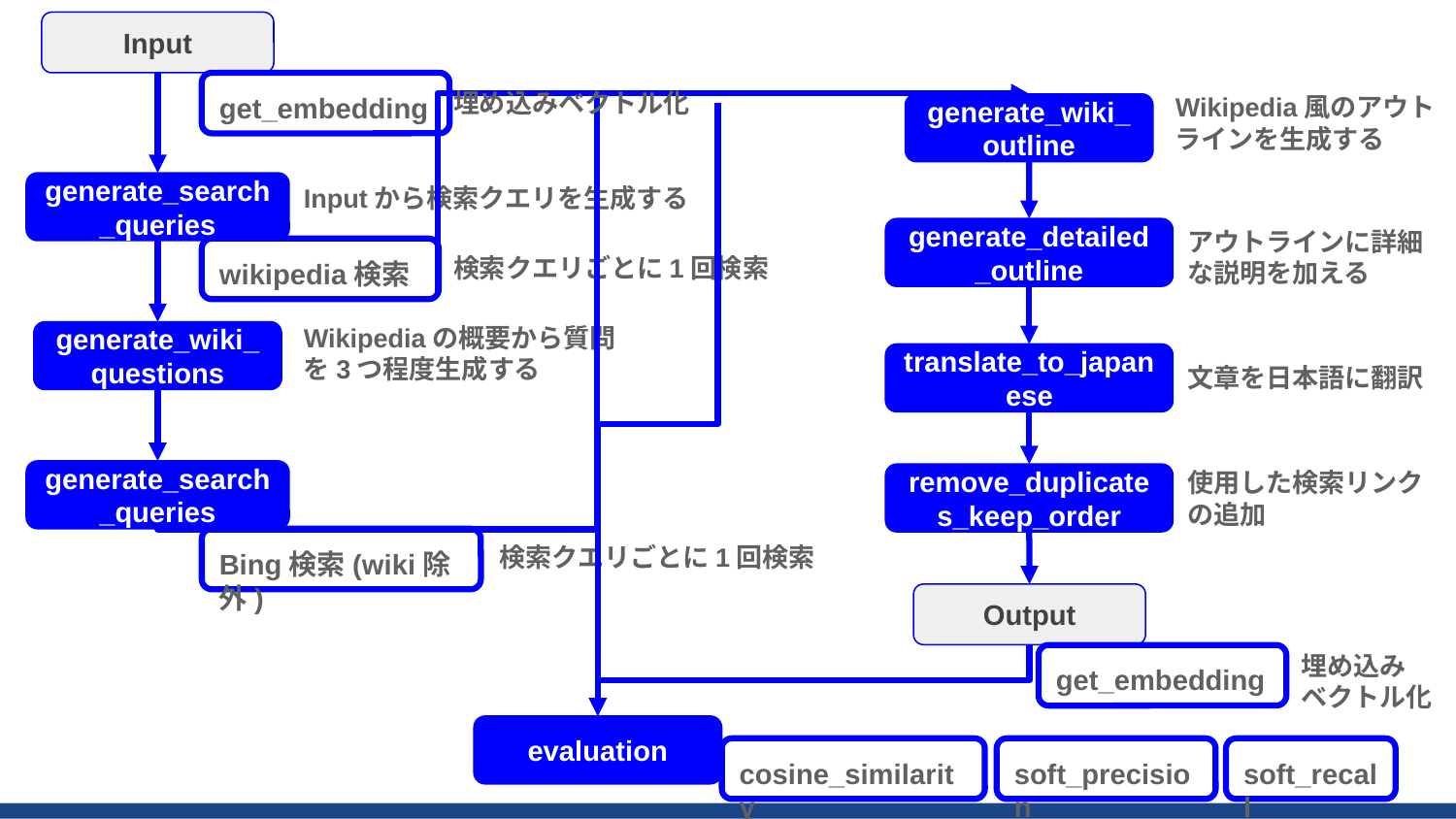

Input
埋め込みベクトル化
get_embedding
Wikipedia風のアウトラインを生成する
generate_wiki_outline
Inputから検索クエリを生成する
generate_search_queries
アウトラインに詳細な説明を加える
generate_detailed_outline
検索クエリごとに1回検索
wikipedia検索
Wikipediaの概要から質問を3つ程度生成する
generate_wiki_questions
translate_to_japanese
文章を日本語に翻訳
使用した検索リンクの追加
generate_search_queries
remove_duplicates_keep_order
検索クエリごとに1回検索
Bing検索(wiki除外)
Output
埋め込み
ベクトル化
get_embedding
evaluation
cosine_similarity
soft_precision
soft_recall